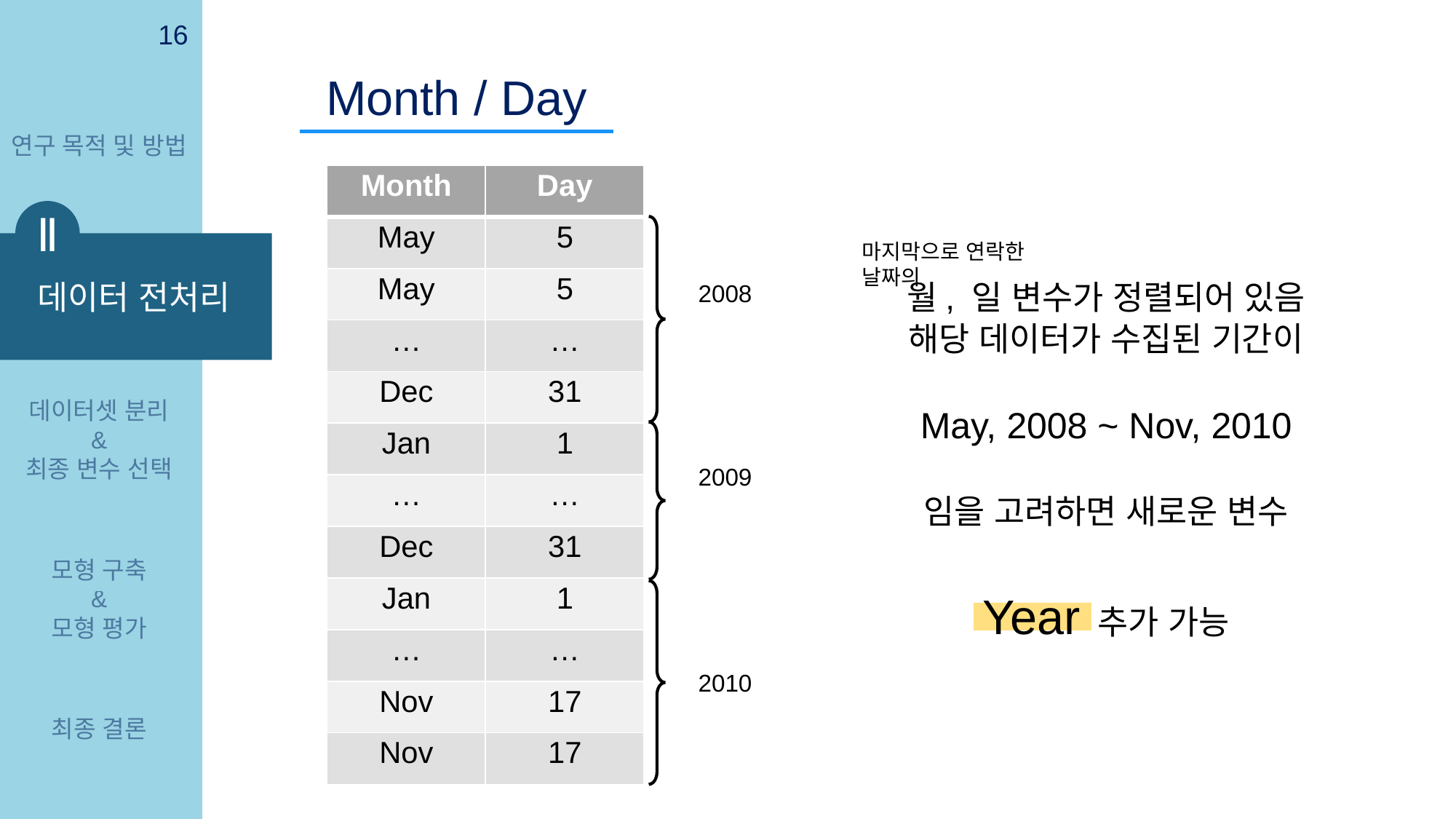

16
Month / Day
연구 목적 및 방법
| Month | Day |
| --- | --- |
| May | 5 |
| May | 5 |
| … | … |
| Dec | 31 |
| Jan | 1 |
| … | … |
| Dec | 31 |
| Jan | 1 |
| … | … |
| Nov | 17 |
| Nov | 17 |
Ⅱ

마지막으로 연락한 날짜의
데이터 전처리
월, 일 변수가 정렬되어 있음
2008
해당 데이터가 수집된 기간이
데이터셋 분리
&
최종 변수 선택
May, 2008 ~ Nov, 2010

2009
임을 고려하면 새로운 변수
모형 구축
&
모형 평가

Year 추가 가능

2010
최종 결론